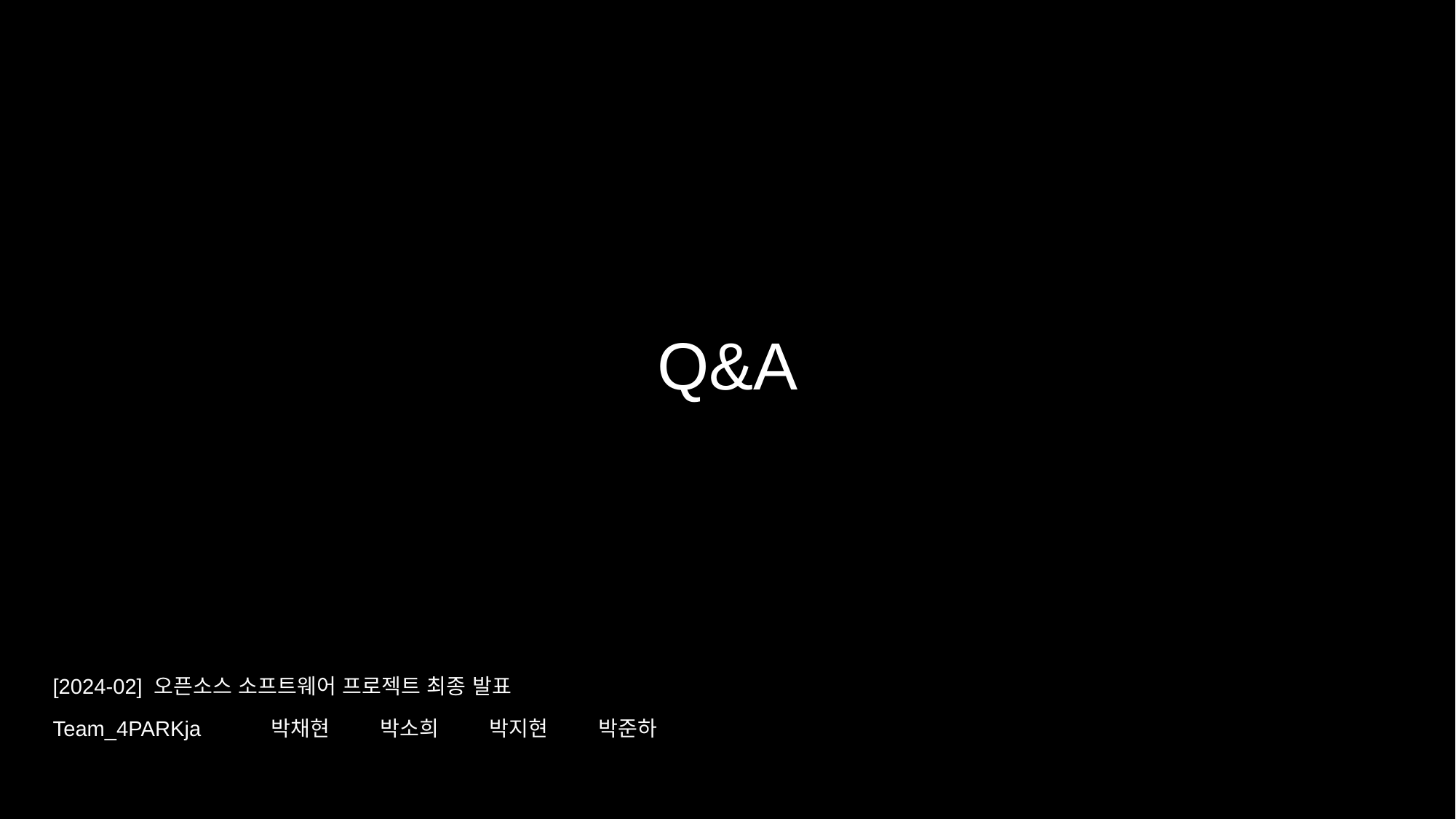

Q&A
[2024-02] 오픈소스 소프트웨어 프로젝트 최종 발표

Team_4PARKja	박채현	박소희	박지현	박준하